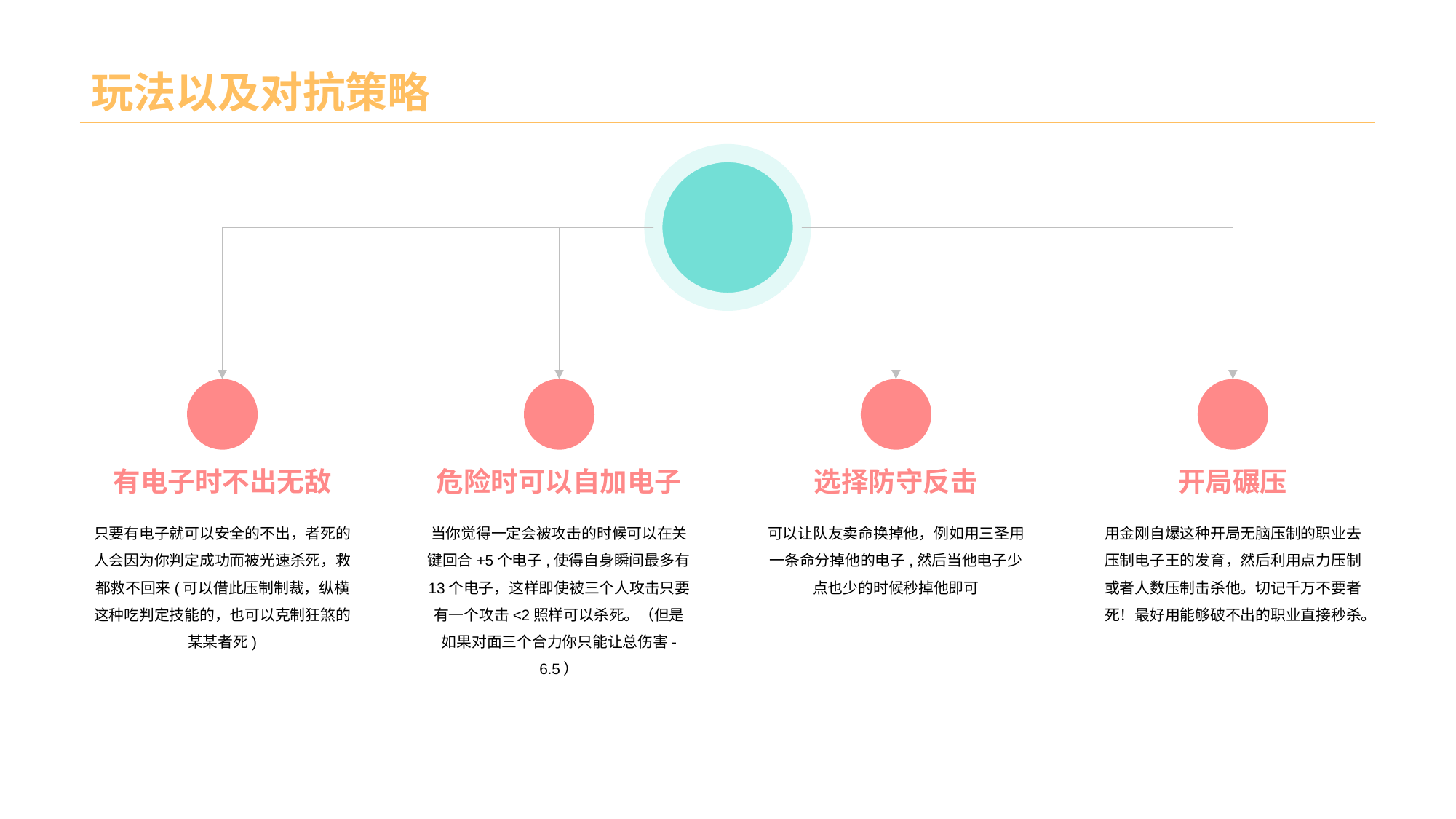

# 玩法以及对抗策略

有电子时不出无敌
危险时可以自加电子
选择防守反击
开局碾压
只要有电子就可以安全的不出，者死的人会因为你判定成功而被光速杀死，救都救不回来(可以借此压制制裁，纵横这种吃判定技能的，也可以克制狂煞的某某者死)
当你觉得一定会被攻击的时候可以在关键回合+5个电子,使得自身瞬间最多有13个电子，这样即使被三个人攻击只要有一个攻击<2照样可以杀死。（但是如果对面三个合力你只能让总伤害-6.5）
可以让队友卖命换掉他，例如用三圣用一条命分掉他的电子,然后当他电子少点也少的时候秒掉他即可
用金刚自爆这种开局无脑压制的职业去压制电子王的发育，然后利用点力压制或者人数压制击杀他。切记千万不要者死！最好用能够破不出的职业直接秒杀。